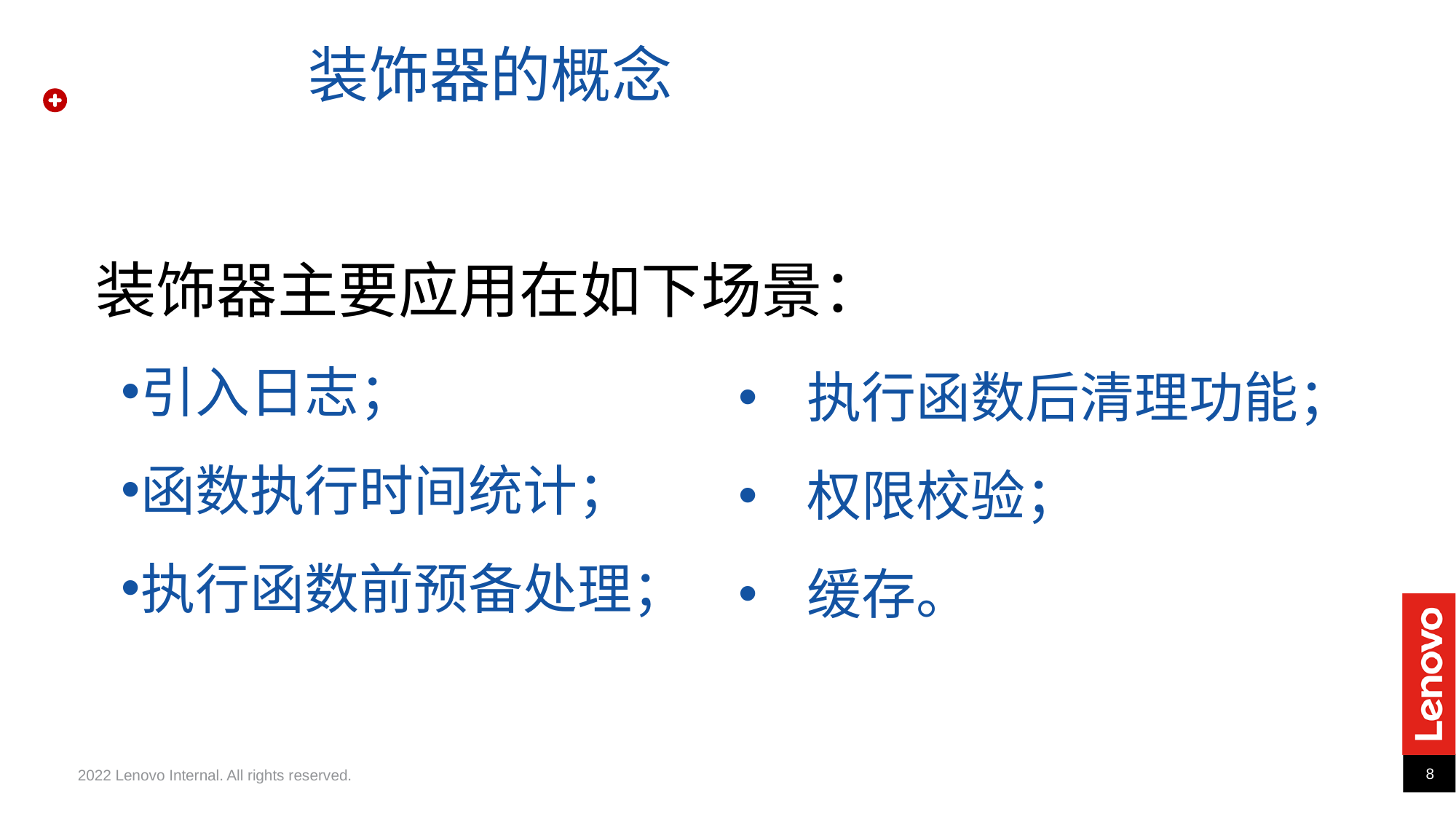

装饰器的概念
装饰器主要应用在如下场景：
引入日志；
函数执行时间统计；
执行函数前预备处理；
执行函数后清理功能；
权限校验；
缓存。